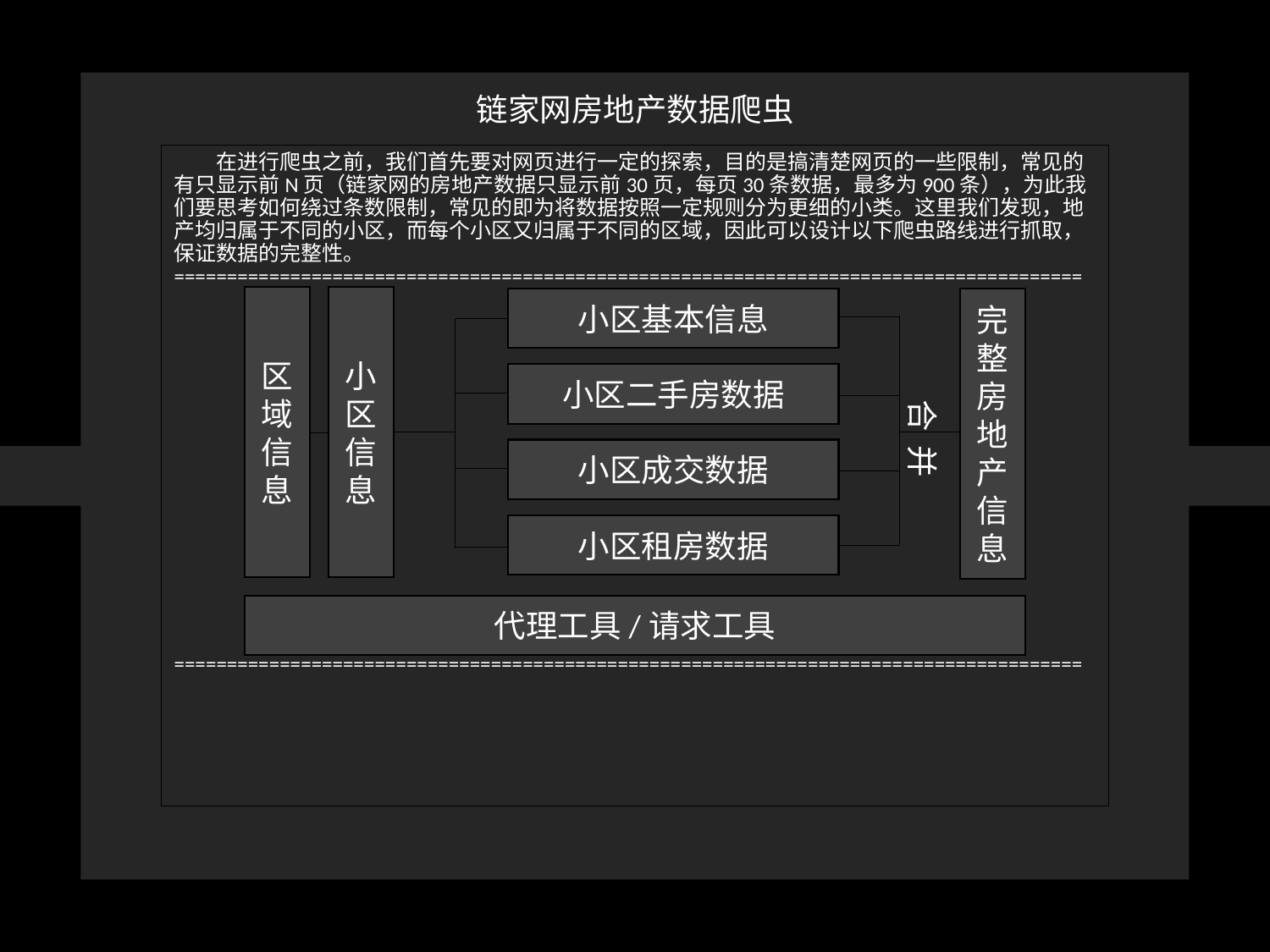

链家网房地产数据爬虫
　　在进行爬虫之前，我们首先要对网页进行一定的探索，目的是搞清楚网页的一些限制，常见的有只显示前N页（链家网的房地产数据只显示前30页，每页30条数据，最多为900条），为此我们要思考如何绕过条数限制，常见的即为将数据按照一定规则分为更细的小类。这里我们发现，地产均归属于不同的小区，而每个小区又归属于不同的区域，因此可以设计以下爬虫路线进行抓取，保证数据的完整性。
======================================================================================

======================================================================================
区域信息
小区信息
小区基本信息
完整房地产信息
小区二手房数据
合  并
小区成交数据
小区租房数据
代理工具/请求工具